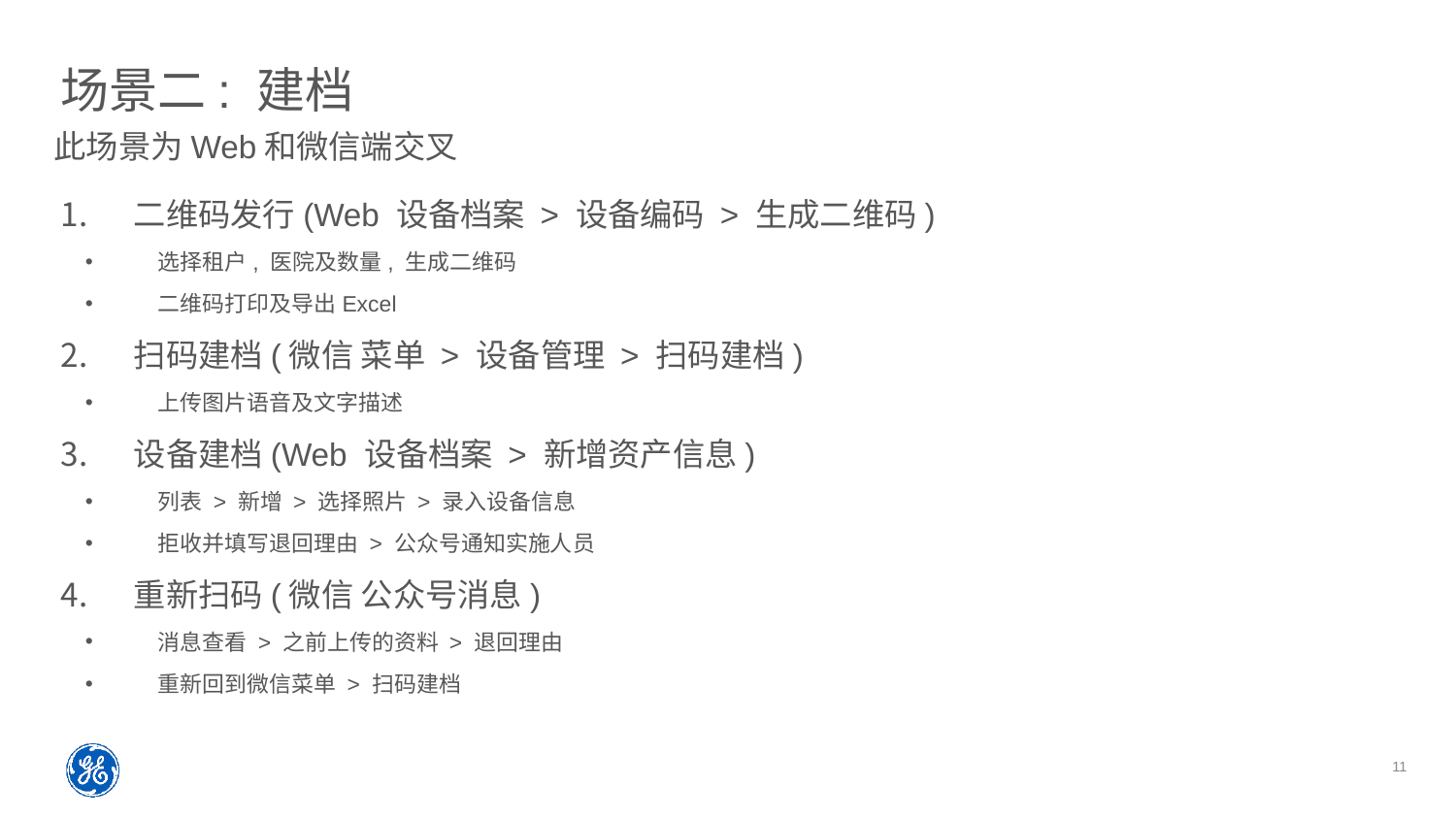

# 场景二: 建档
此场景为Web和微信端交叉
二维码发行(Web 设备档案 > 设备编码 > 生成二维码)
选择租户, 医院及数量, 生成二维码
二维码打印及导出Excel
扫码建档(微信 菜单 > 设备管理 > 扫码建档)
上传图片语音及文字描述
设备建档(Web 设备档案 > 新增资产信息)
列表 > 新增 > 选择照片 > 录入设备信息
拒收并填写退回理由 > 公众号通知实施人员
重新扫码(微信 公众号消息)
消息查看 > 之前上传的资料 > 退回理由
重新回到微信菜单 > 扫码建档

11